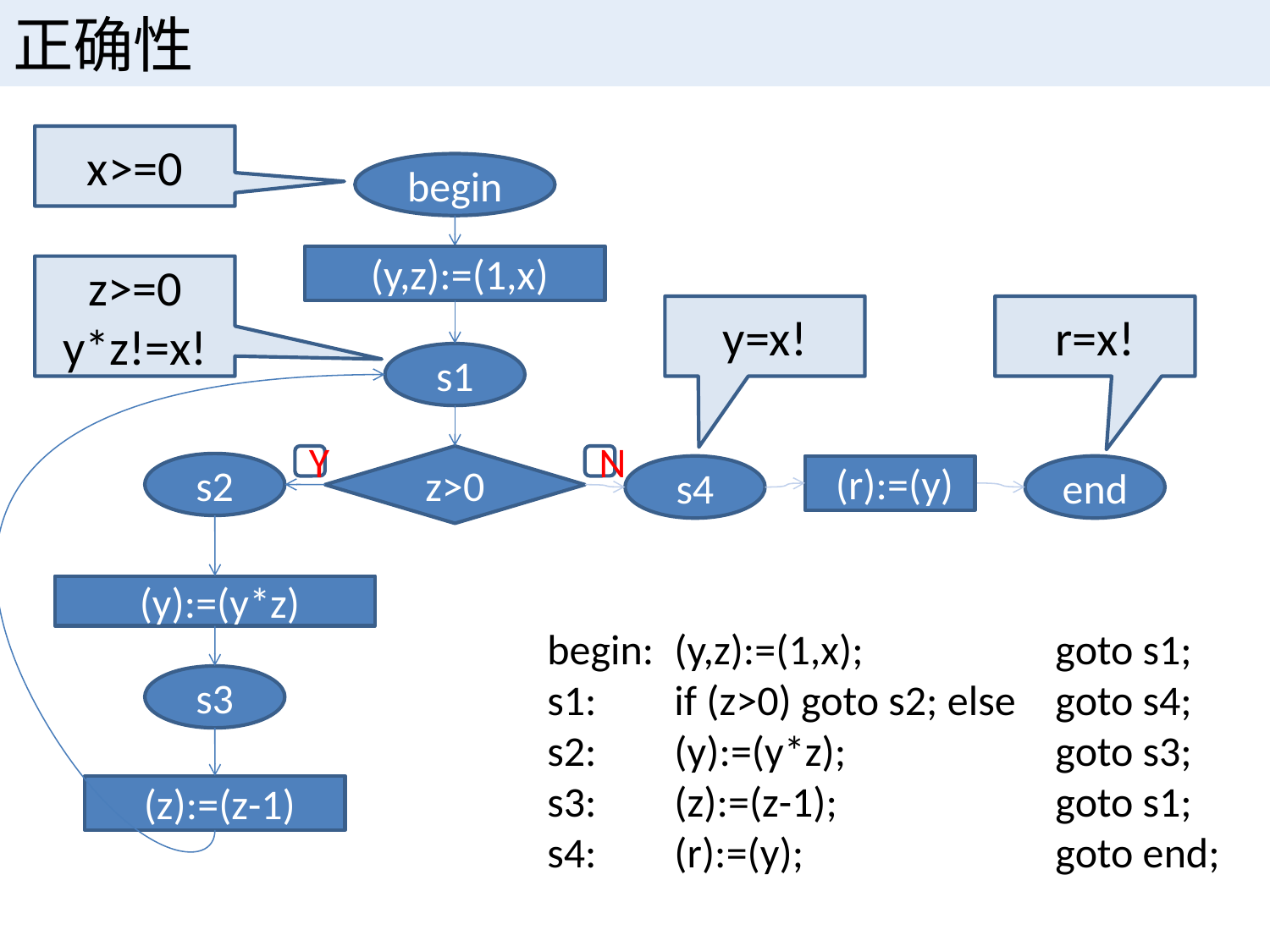

# 正确性
x>=0
begin
 (y,z):=(1,x)
z>=0
y*z!=x!
y=x!
r=x!
s1
Y
z>0
N
s2
s4
 (r):=(y)
end
 (y):=(y*z)
begin:	(y,z):=(1,x);                 	goto s1;
s1:	if (z>0) goto s2; else  	goto s4;
s2:	(y):=(y*z);                   	goto s3;
s3:	(z):=(z-1);                    	goto s1;
s4:	(r):=(y);                       	goto end;

s3
 (z):=(z-1)